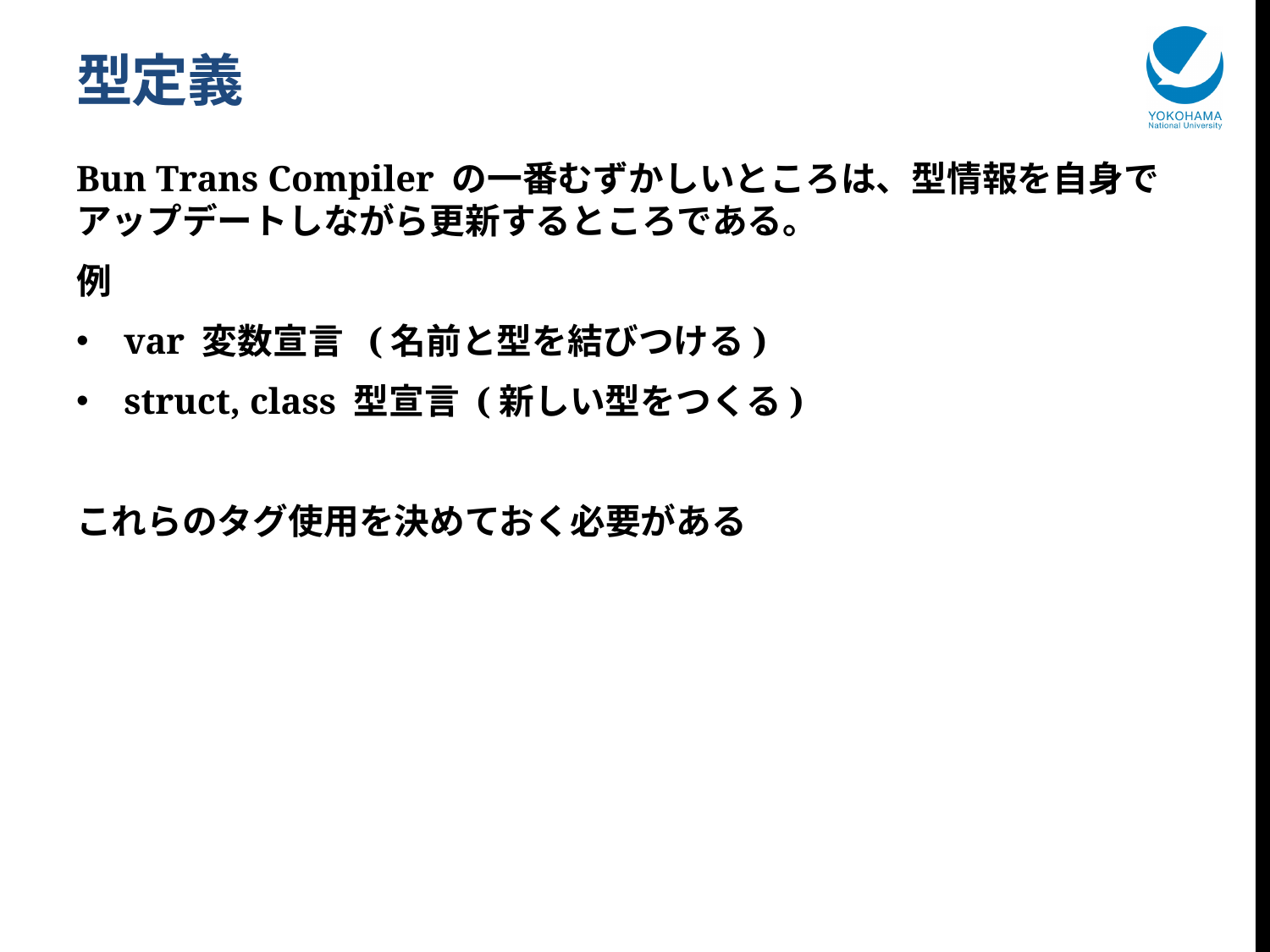

# 型定義
Bun Trans Compiler の一番むずかしいところは、型情報を自身でアップデートしながら更新するところである。
例
var 変数宣言  (名前と型を結びつける)
struct, class 型宣言 (新しい型をつくる)

これらのタグ使用を決めておく必要がある